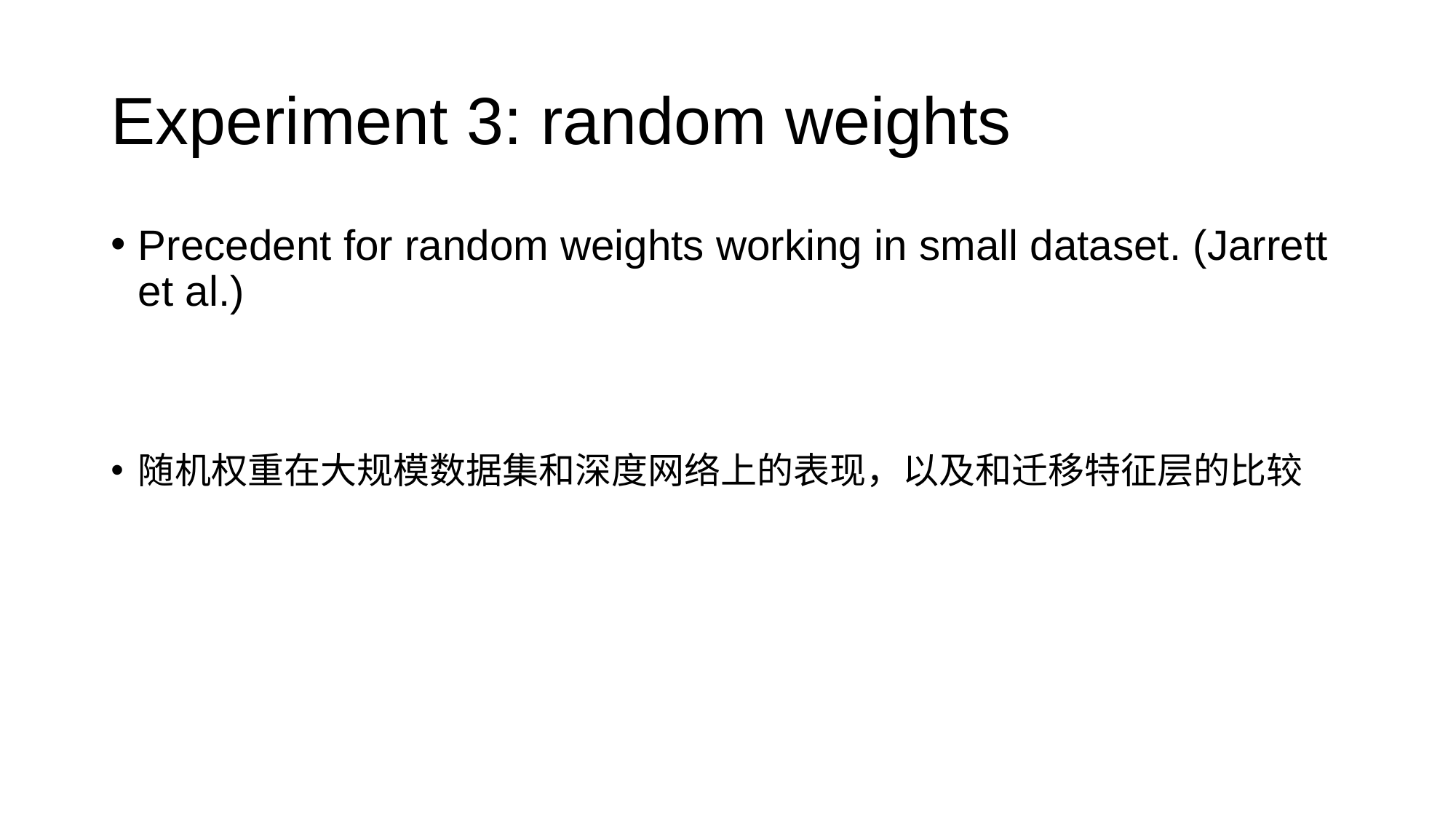

# Experiment 3: random weights
Precedent for random weights working in small dataset. (Jarrett et al.)

随机权重在大规模数据集和深度网络上的表现，以及和迁移特征层的比较